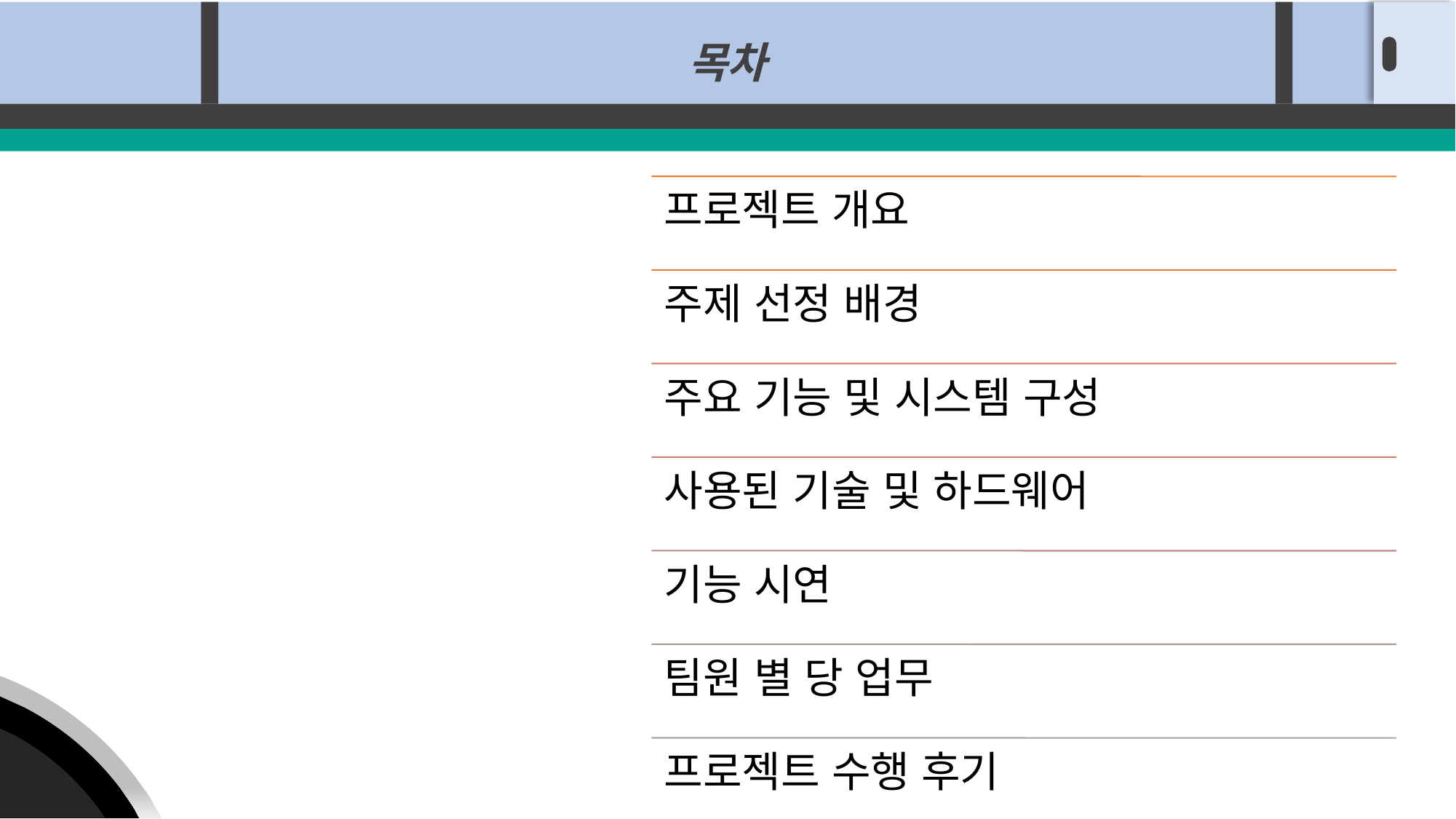

목차
#
프로젝트 개요
주제 선정 배경
주요 기능 및 시스템 구성
사용된 기술 및 하드웨어
기능 시연
팀원 별 당 업무
프로젝트 수행 후기